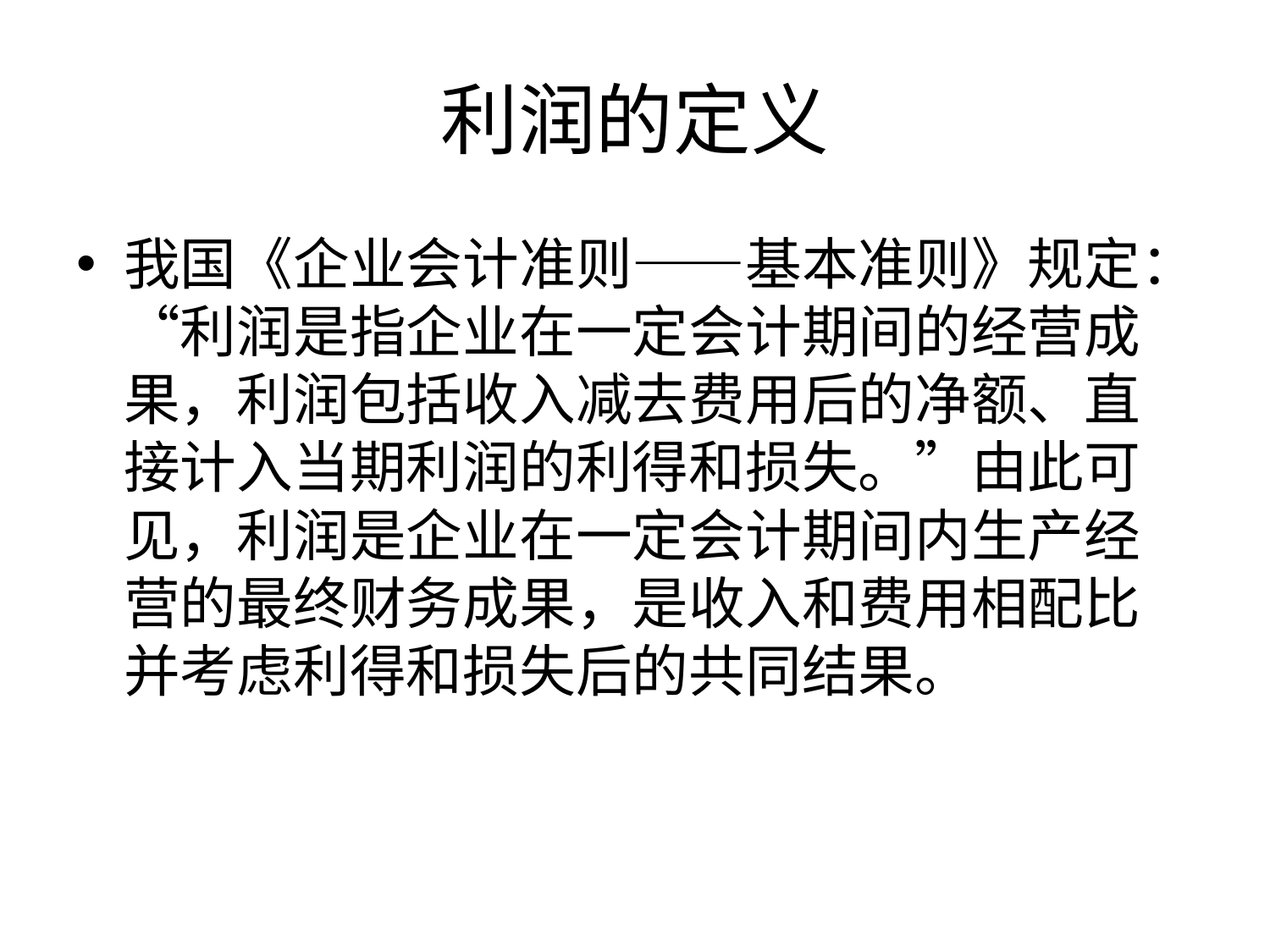

# 利润的定义
我国《企业会计准则——基本准则》规定：“利润是指企业在一定会计期间的经营成果，利润包括收入减去费用后的净额、直接计入当期利润的利得和损失。”由此可见，利润是企业在一定会计期间内生产经营的最终财务成果，是收入和费用相配比并考虑利得和损失后的共同结果。